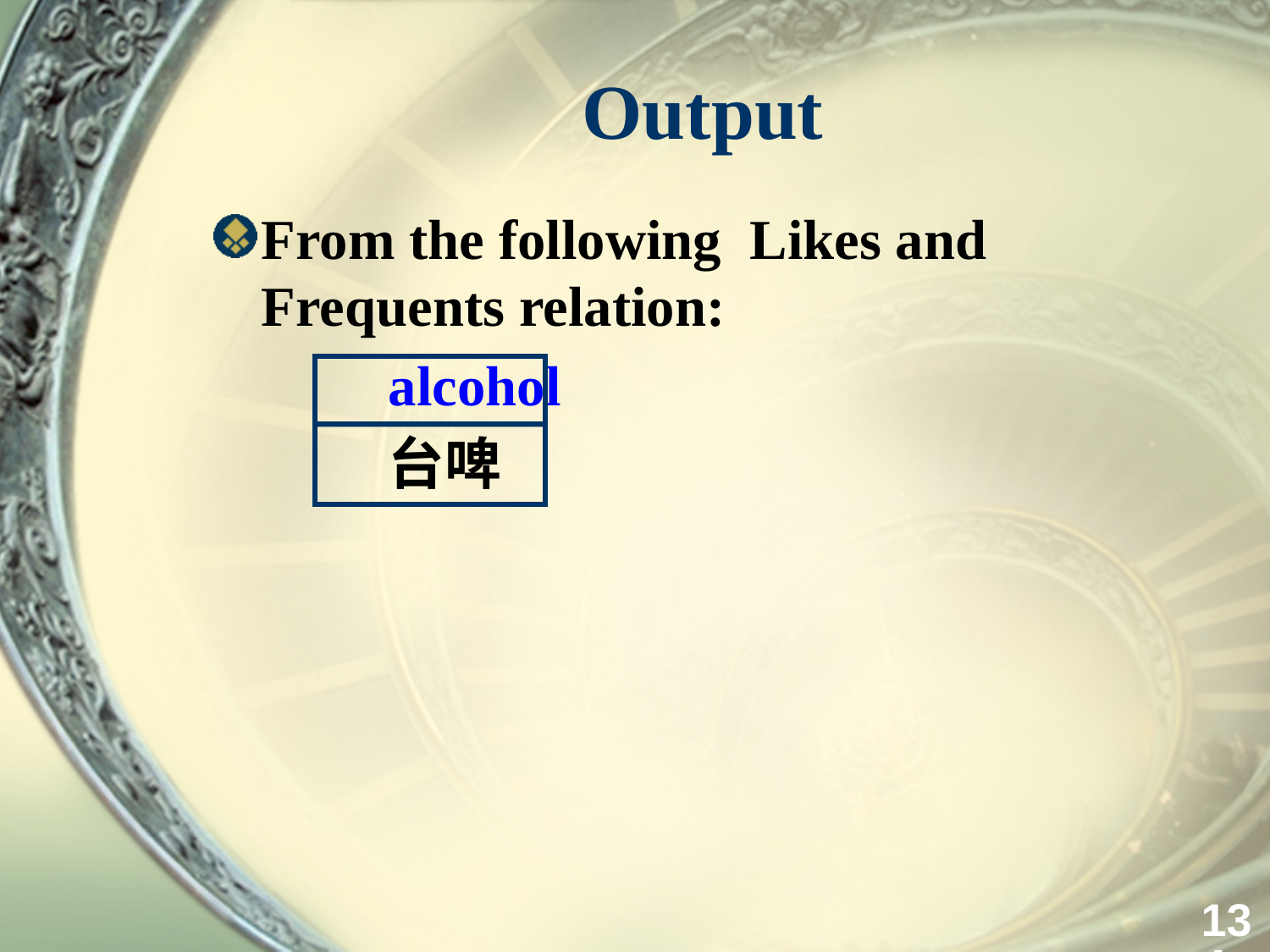

# Output
From the following  Likes and Frequents relation:
		alcohol
		台啤

134